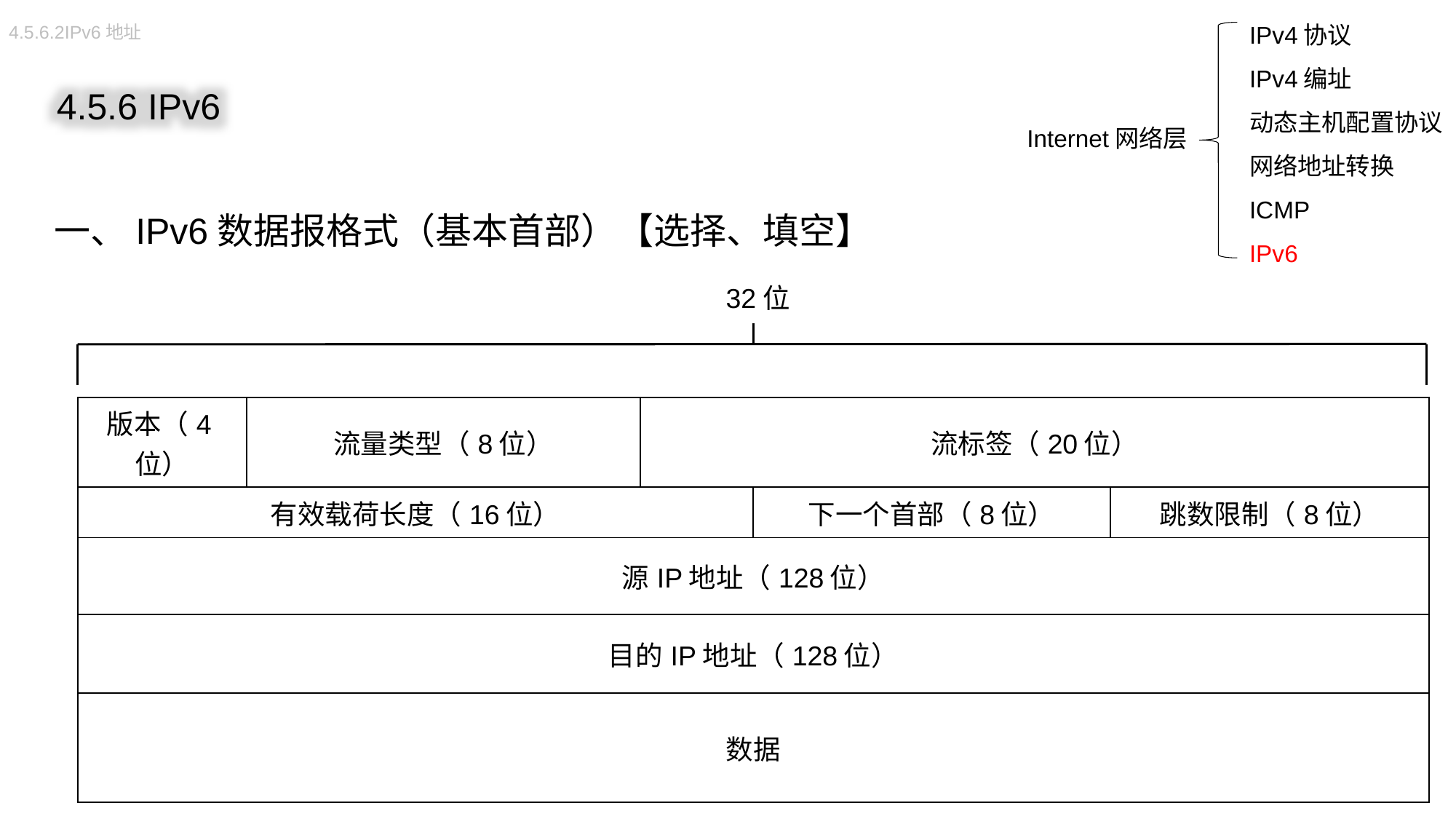

IPv4协议
IPv4编址
动态主机配置协议
网络地址转换
ICMP
IPv6
4.5.6.2IPv6地址

4.5.6 IPv6
Internet网络层
一、IPv6数据报格式（基本首部）【选择、填空】
32位
| 版本（4位） | 流量类型（8位） | 流标签（20位） |  |  |
| --- | --- | --- | --- | --- |
| 有效载荷长度（16位） |  |  | 下一个首部（8位） | 跳数限制（8位） |
| 源IP地址（128位） |  |  |  |  |
| 目的IP地址（128位） |  |  |  |  |
| 数据 |  |  |  |  |